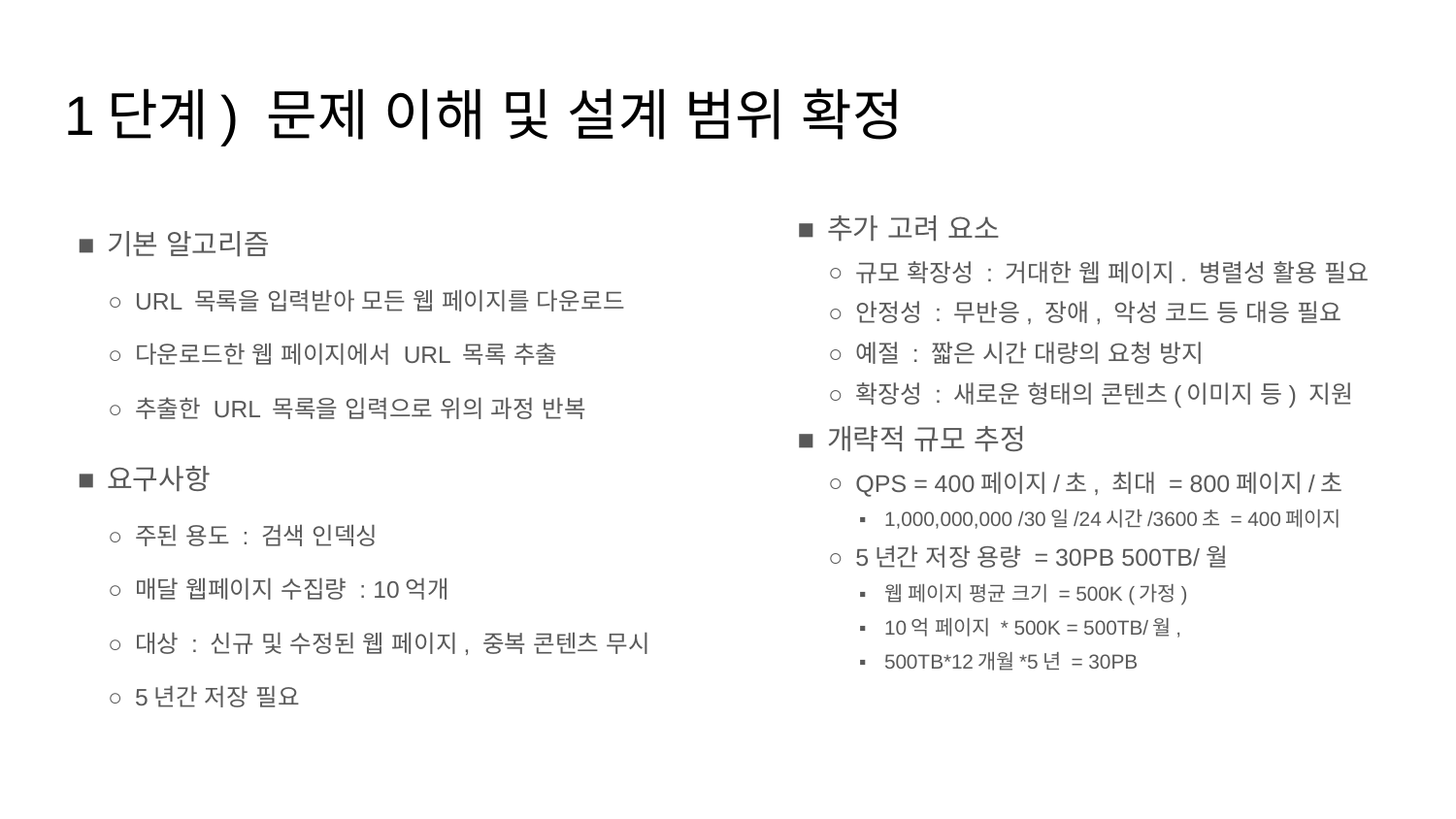

# 1단계) 문제 이해 및 설계 범위 확정
기본 알고리즘
URL 목록을 입력받아 모든 웹 페이지를 다운로드
다운로드한 웹 페이지에서 URL 목록 추출
추출한 URL 목록을 입력으로 위의 과정 반복
요구사항
주된 용도 : 검색 인덱싱
매달 웹페이지 수집량 : 10억개
대상 : 신규 및 수정된 웹 페이지, 중복 콘텐츠 무시
5년간 저장 필요
추가 고려 요소
규모 확장성 : 거대한 웹 페이지. 병렬성 활용 필요
안정성 : 무반응, 장애, 악성 코드 등 대응 필요
예절 : 짧은 시간 대량의 요청 방지
확장성 : 새로운 형태의 콘텐츠(이미지 등) 지원
개략적 규모 추정
QPS = 400페이지/초, 최대 = 800페이지/초
1,000,000,000 /30일/24시간/3600초 = 400페이지
5년간 저장 용량 = 30PB 500TB/월
웹 페이지 평균 크기 = 500K (가정)
10억 페이지 * 500K = 500TB/월,
500TB*12개월*5년 = 30PB